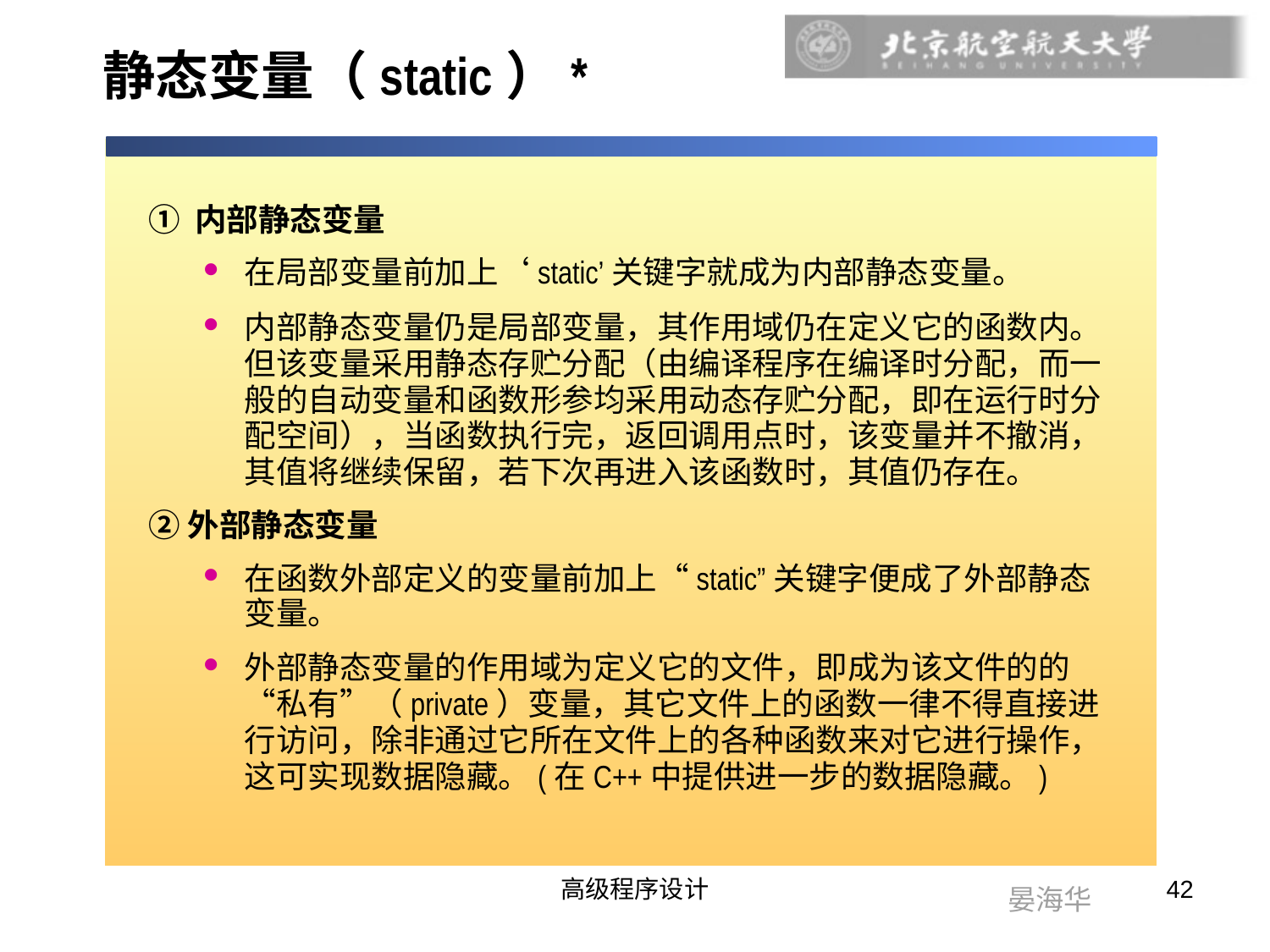

# 静态变量（static）*
① 内部静态变量
在局部变量前加上‘static’关键字就成为内部静态变量。
内部静态变量仍是局部变量，其作用域仍在定义它的函数内。但该变量采用静态存贮分配（由编译程序在编译时分配，而一般的自动变量和函数形参均采用动态存贮分配，即在运行时分配空间），当函数执行完，返回调用点时，该变量并不撤消，其值将继续保留，若下次再进入该函数时，其值仍存在。
②外部静态变量
在函数外部定义的变量前加上“static”关键字便成了外部静态变量。
外部静态变量的作用域为定义它的文件，即成为该文件的的“私有”（private）变量，其它文件上的函数一律不得直接进行访问，除非通过它所在文件上的各种函数来对它进行操作，这可实现数据隐藏。(在C++中提供进一步的数据隐藏。)
高级程序设计
42